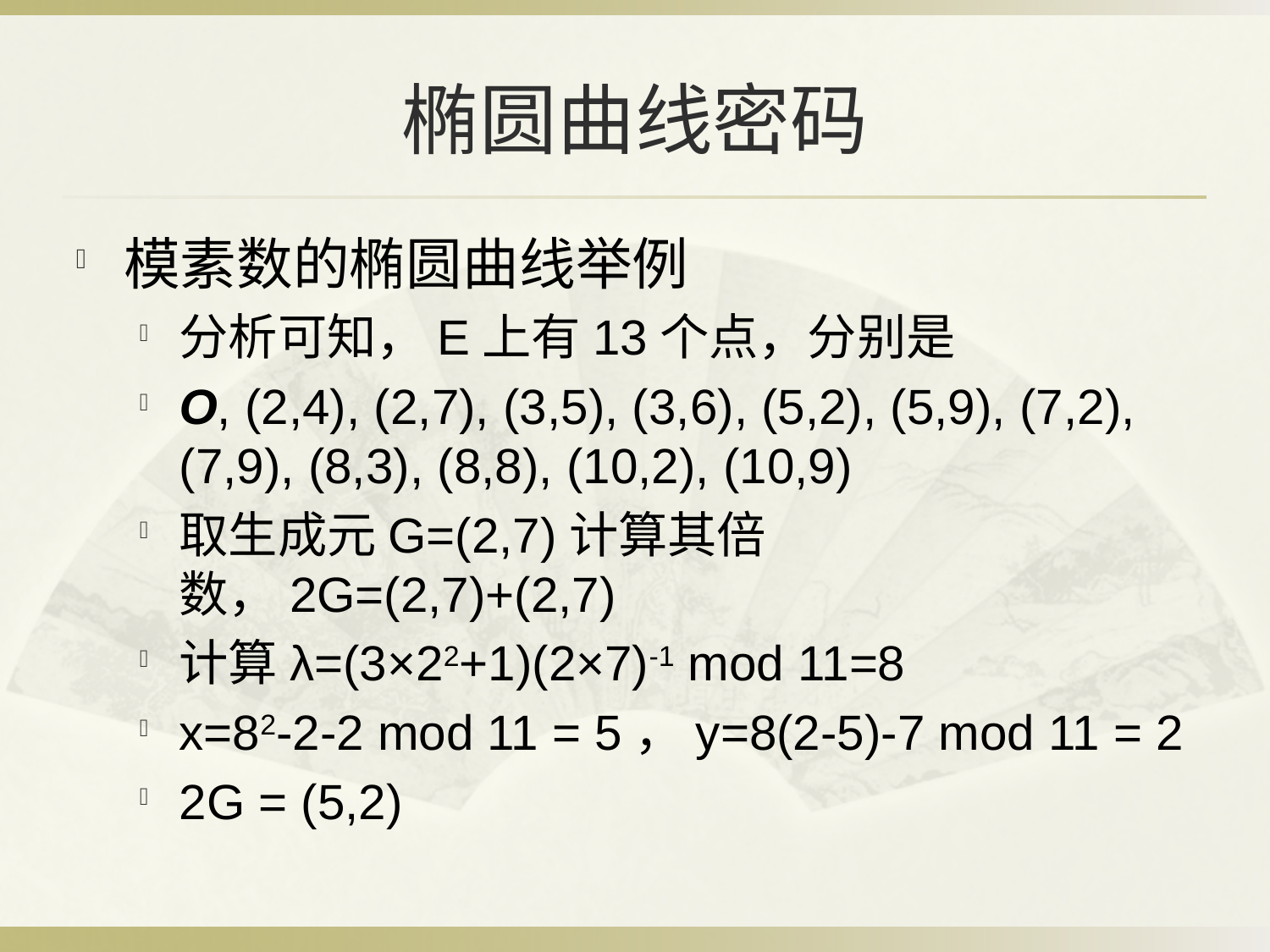

# 椭圆曲线密码
模素数的椭圆曲线举例
分析可知，E上有13个点，分别是
O, (2,4), (2,7), (3,5), (3,6), (5,2), (5,9), (7,2), (7,9), (8,3), (8,8), (10,2), (10,9)
取生成元G=(2,7)计算其倍数，2G=(2,7)+(2,7)
计算λ=(3×22+1)(2×7)-1 mod 11=8
x=82-2-2 mod 11 = 5，y=8(2-5)-7 mod 11 = 2
2G = (5,2)